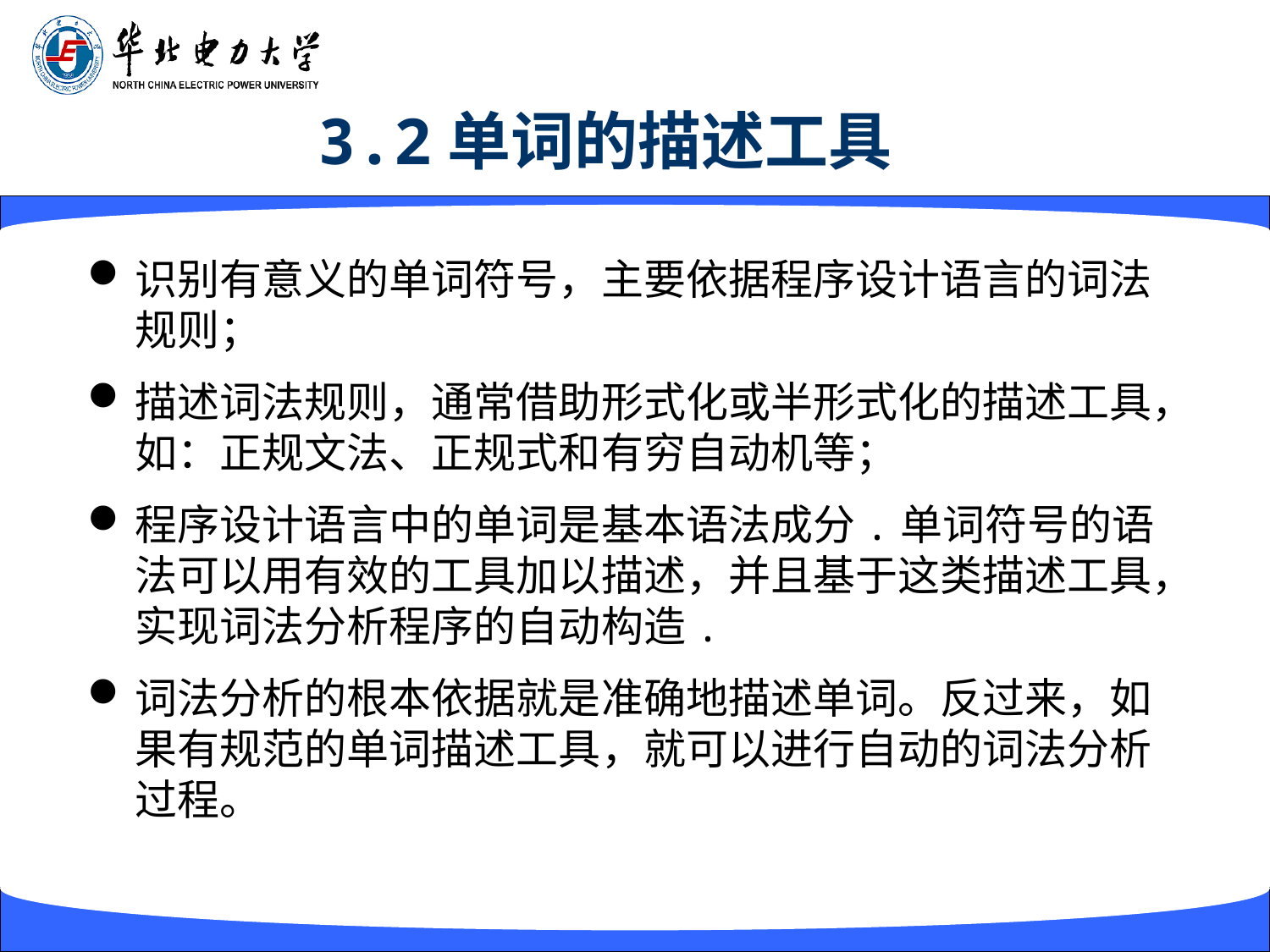

# 3.2单词的描述工具
识别有意义的单词符号，主要依据程序设计语言的词法规则；
描述词法规则，通常借助形式化或半形式化的描述工具，如：正规文法、正规式和有穷自动机等；
程序设计语言中的单词是基本语法成分.单词符号的语法可以用有效的工具加以描述，并且基于这类描述工具，实现词法分析程序的自动构造.
词法分析的根本依据就是准确地描述单词。反过来，如果有规范的单词描述工具，就可以进行自动的词法分析过程。